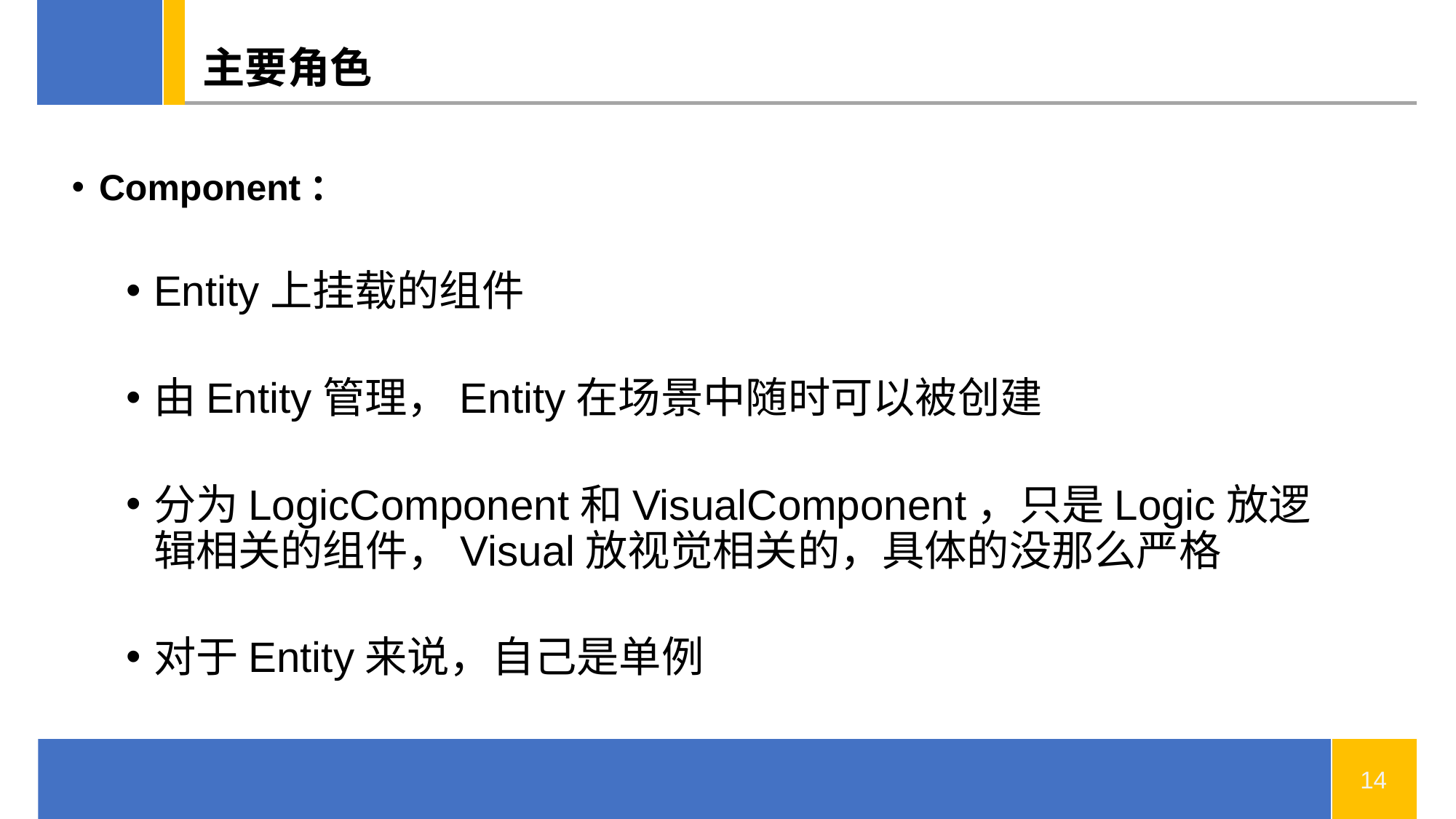

# 主要角色

Component：

Entity上挂载的组件

由Entity管理，Entity在场景中随时可以被创建

分为LogicComponent和VisualComponent，只是Logic放逻辑相关的组件，Visual放视觉相关的，具体的没那么严格

对于Entity来说，自己是单例